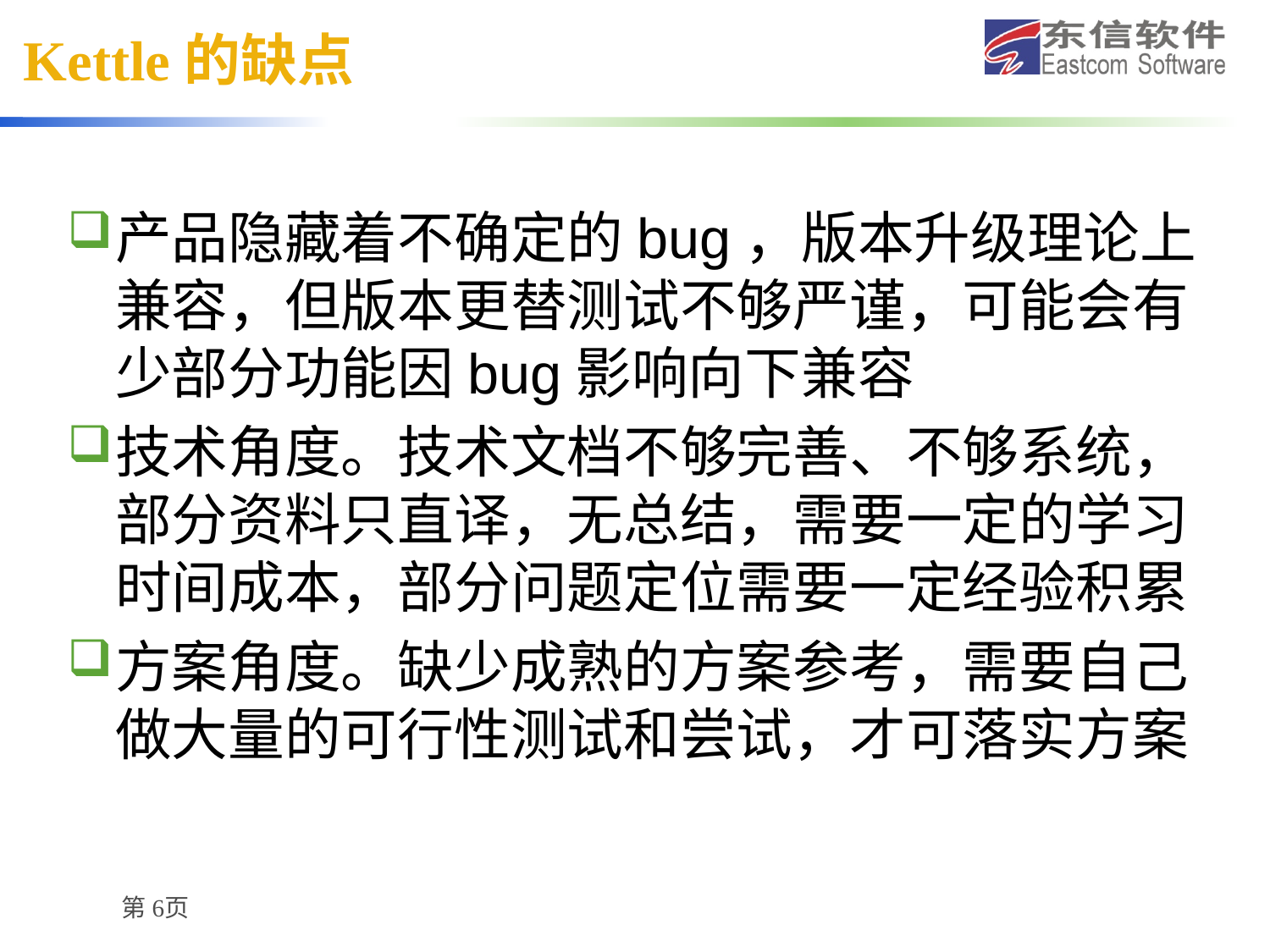

# Kettle的缺点
产品隐藏着不确定的bug，版本升级理论上兼容，但版本更替测试不够严谨，可能会有少部分功能因bug影响向下兼容
技术角度。技术文档不够完善、不够系统，部分资料只直译，无总结，需要一定的学习时间成本，部分问题定位需要一定经验积累
方案角度。缺少成熟的方案参考，需要自己做大量的可行性测试和尝试，才可落实方案

第6页